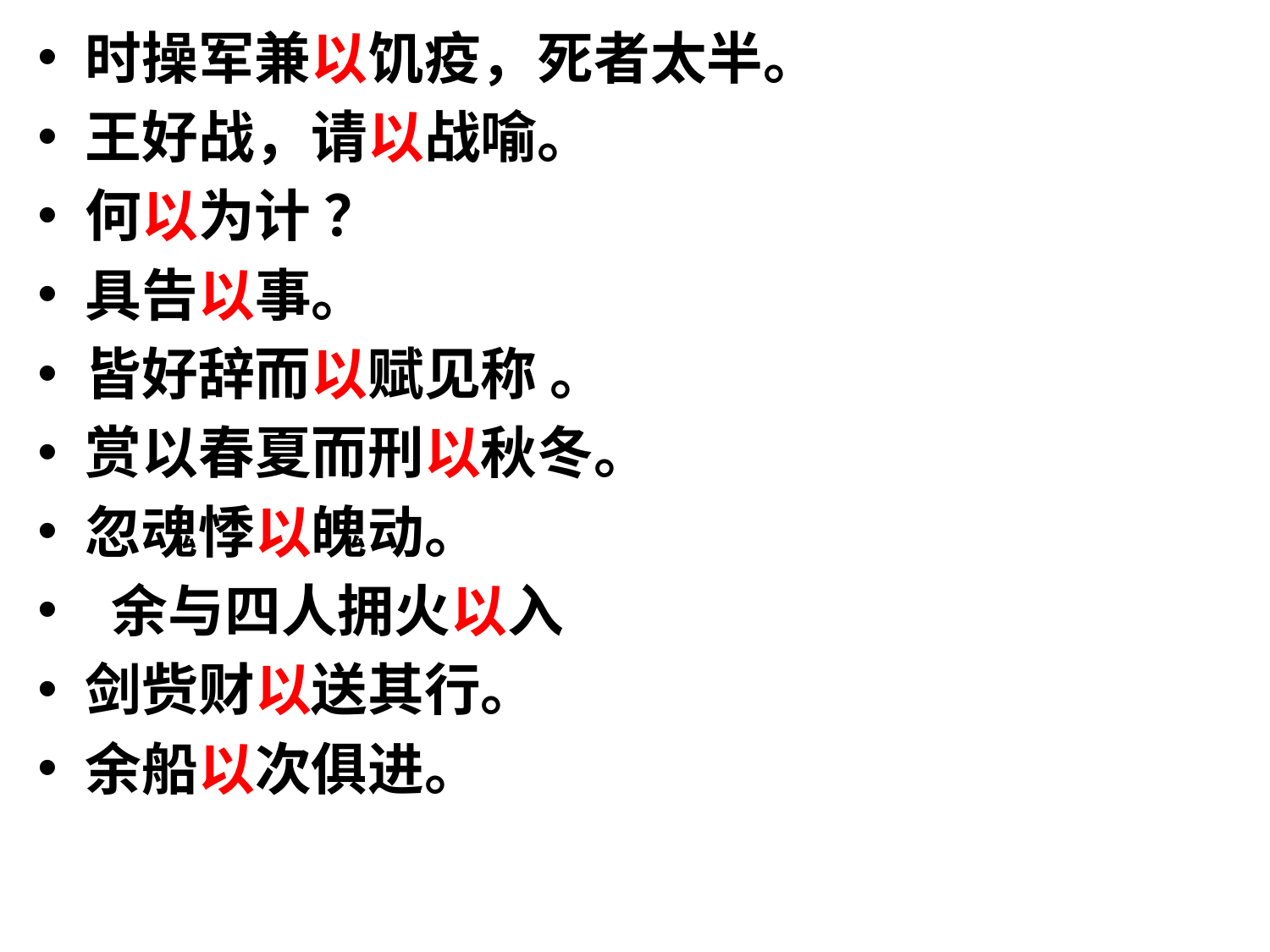

时操军兼以饥疫，死者太半。
王好战，请以战喻。
何以为计 ？
具告以事。
皆好辞而以赋见称 。
赏以春夏而刑以秋冬。
忽魂悸以魄动。
 余与四人拥火以入
剑赀财以送其行。
余船以次俱进。